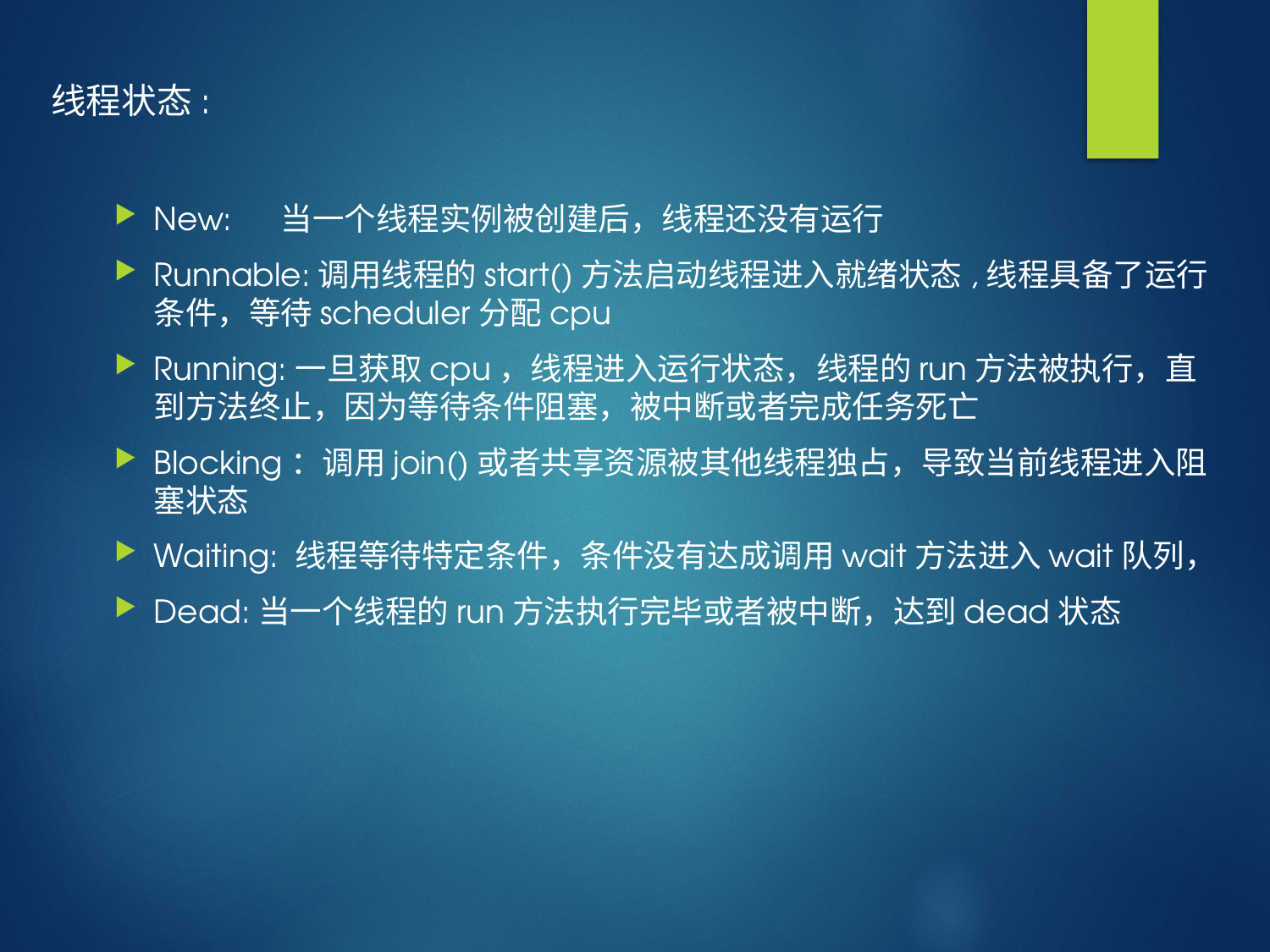

线程状态:

New:	当一个线程实例被创建后，线程还没有运行
Runnable:调用线程的start()方法启动线程进入就绪状态,线程具备了运行条件，等待scheduler分配cpu
Running:一旦获取cpu，线程进入运行状态，线程的run方法被执行，直到方法终止，因为等待条件阻塞，被中断或者完成任务死亡
Blocking：调用join()或者共享资源被其他线程独占，导致当前线程进入阻塞状态
Waiting: 线程等待特定条件，条件没有达成调用wait方法进入wait队列，
Dead:当一个线程的run方法执行完毕或者被中断，达到dead状态